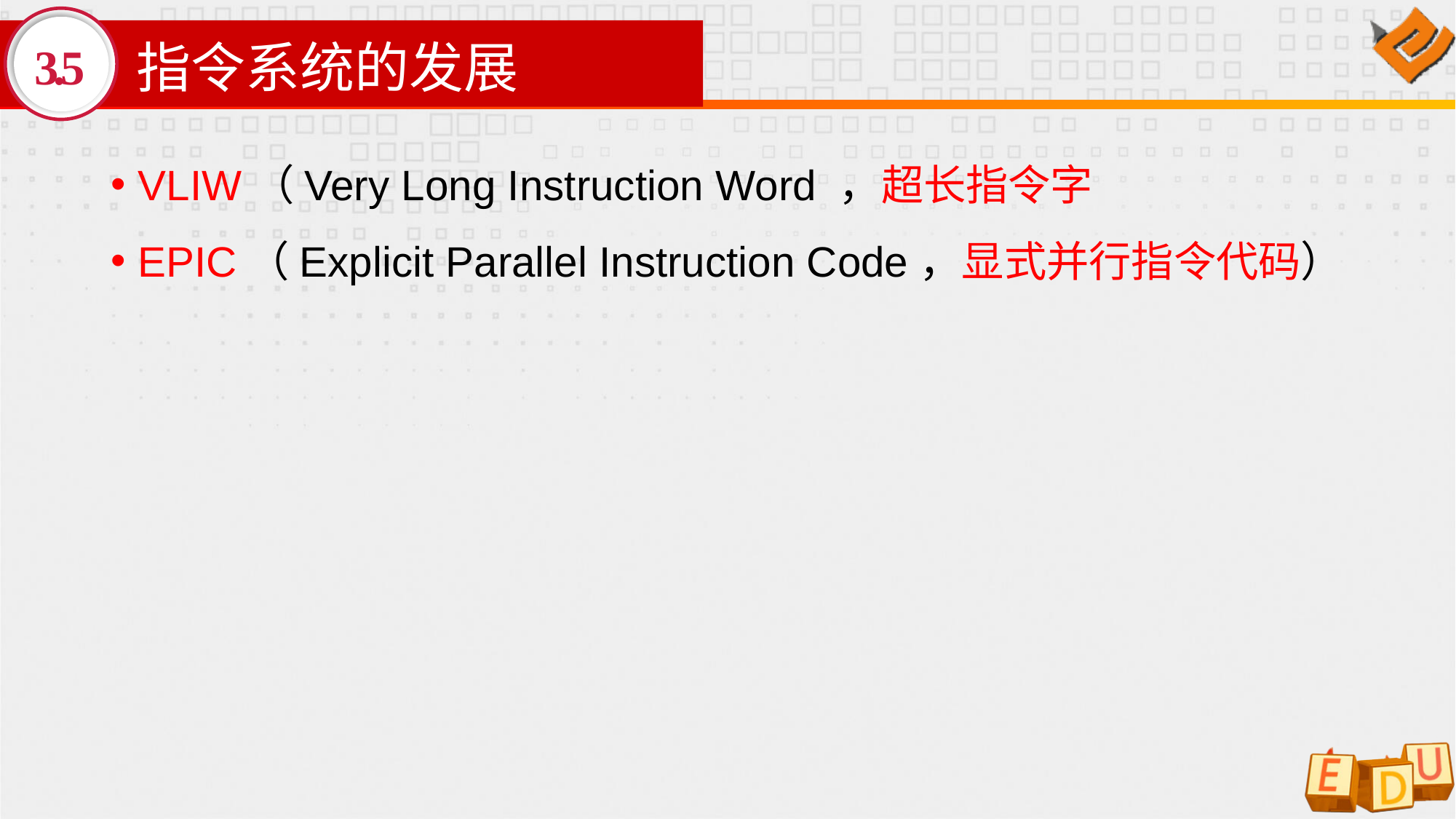

# 指令系统的发展
3.5
VLIW（Very Long Instruction Word ，超长指令字
EPIC（Explicit Parallel Instruction Code，显式并行指令代码）